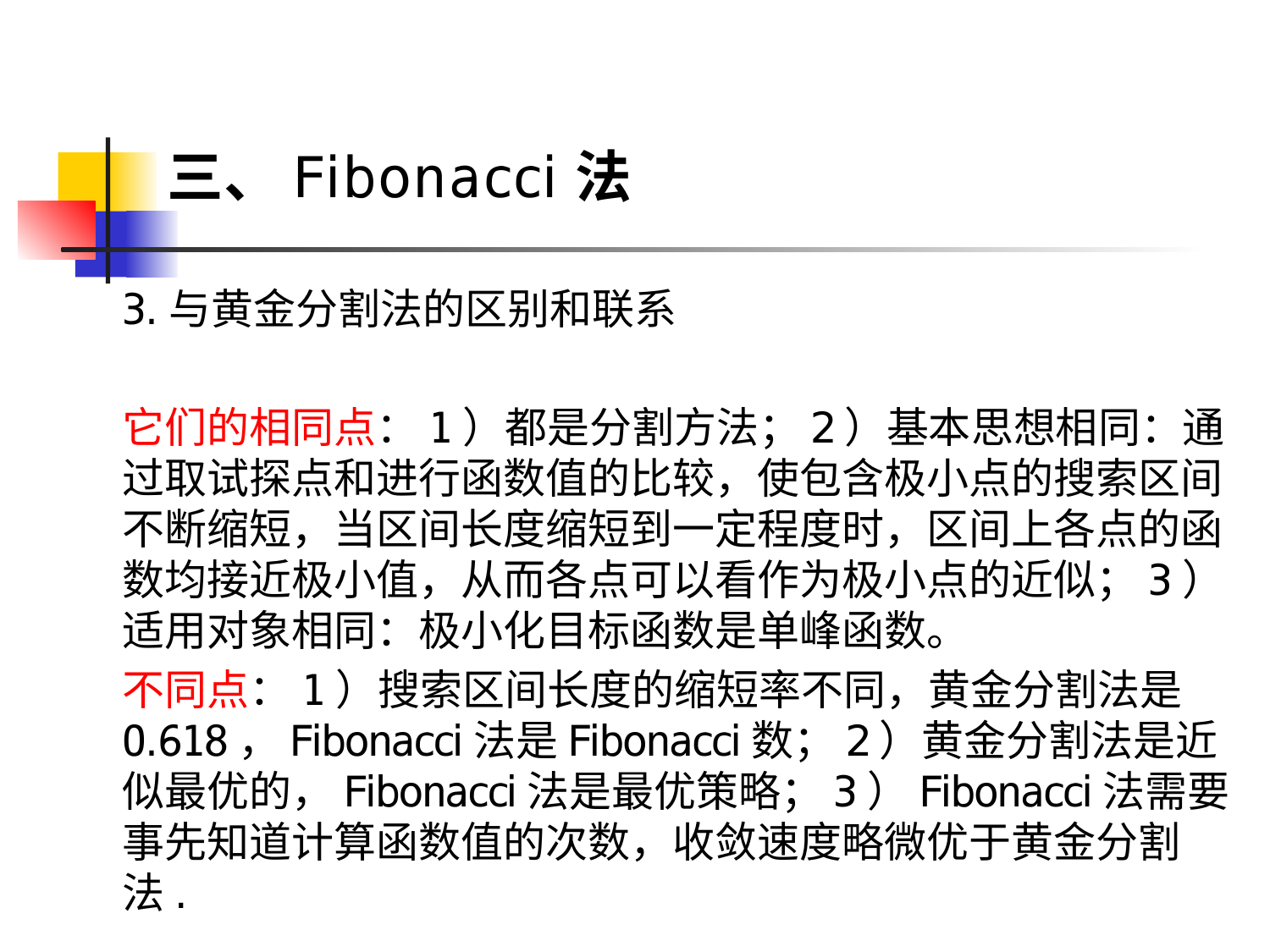

# 三、Fibonacci法
3.与黄金分割法的区别和联系

它们的相同点：1）都是分割方法；2）基本思想相同：通过取试探点和进行函数值的比较，使包含极小点的搜索区间不断缩短，当区间长度缩短到一定程度时，区间上各点的函数均接近极小值，从而各点可以看作为极小点的近似；3）适用对象相同：极小化目标函数是单峰函数。
不同点：1）搜索区间长度的缩短率不同，黄金分割法是0.618，Fibonacci法是Fibonacci数；2）黄金分割法是近似最优的，Fibonacci法是最优策略；3）Fibonacci法需要事先知道计算函数值的次数，收敛速度略微优于黄金分割法.